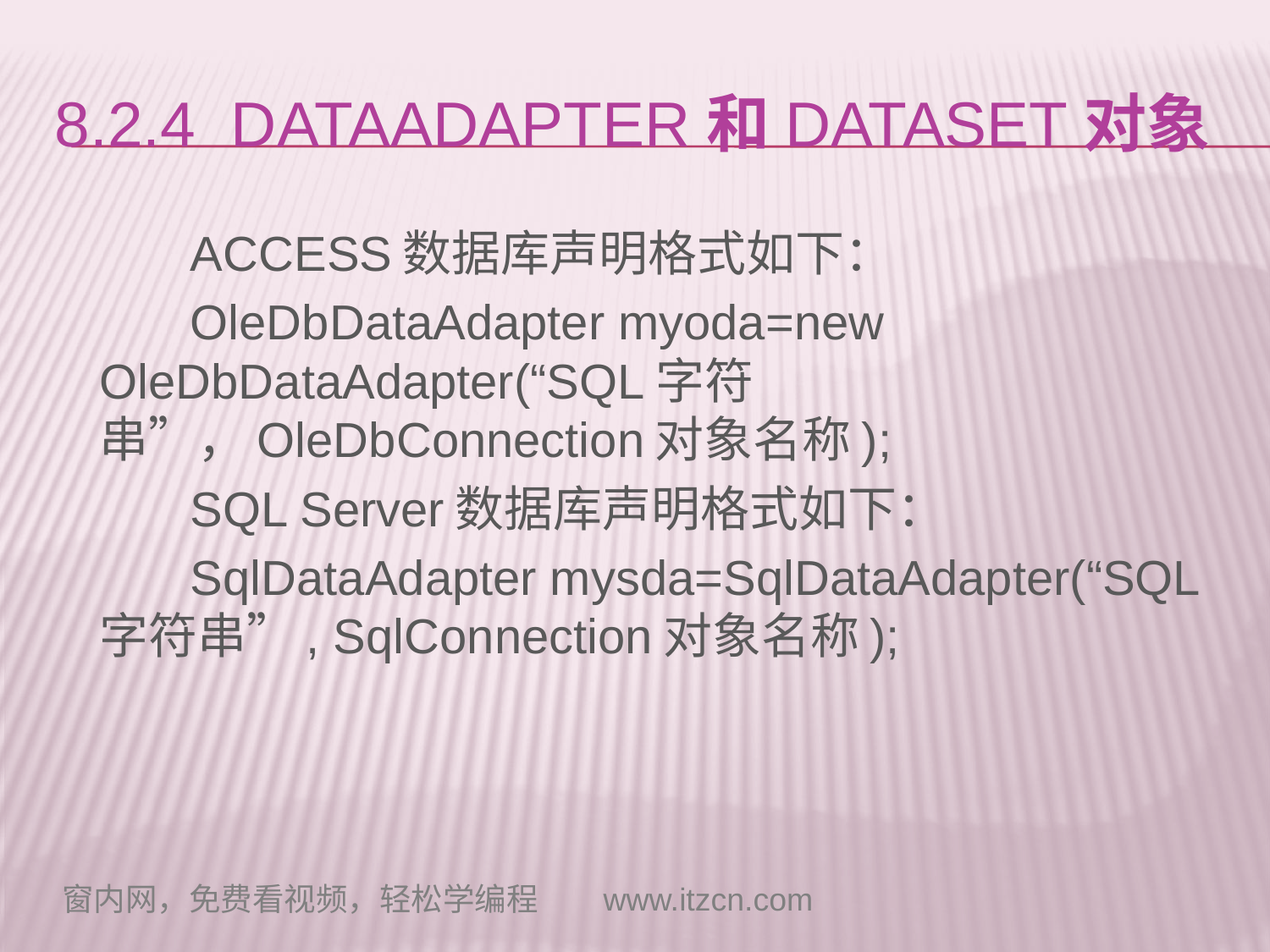

# 8.2.4  DataAdapter和DataSet对象
          ACCESS数据库声明格式如下：
          OleDbDataAdapter myoda=new OleDbDataAdapter(“SQL字符串”，OleDbConnection对象名称);
          SQL Server数据库声明格式如下：
          SqlDataAdapter mysda=SqlDataAdapter(“SQL字符串”, SqlConnection对象名称);